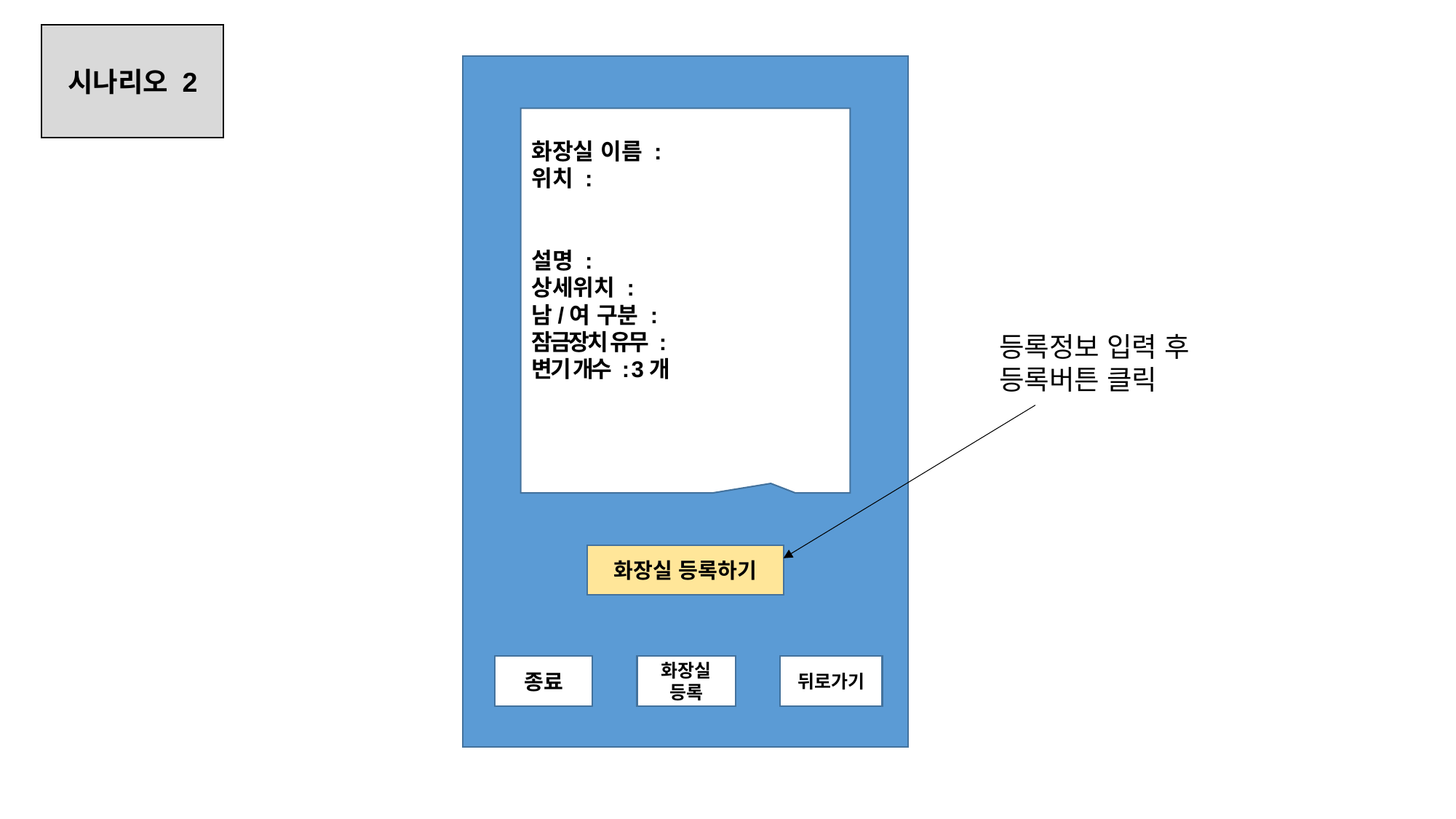

시나리오 2

화장실 이름 :
위치 :

설명 :
상세위치 :
남/여 구분 :
잠금장치 유무 :
변기 개수 : 3개

등록정보 입력 후
등록버튼 클릭
화장실 등록하기
종료
화장실 등록
뒤로가기